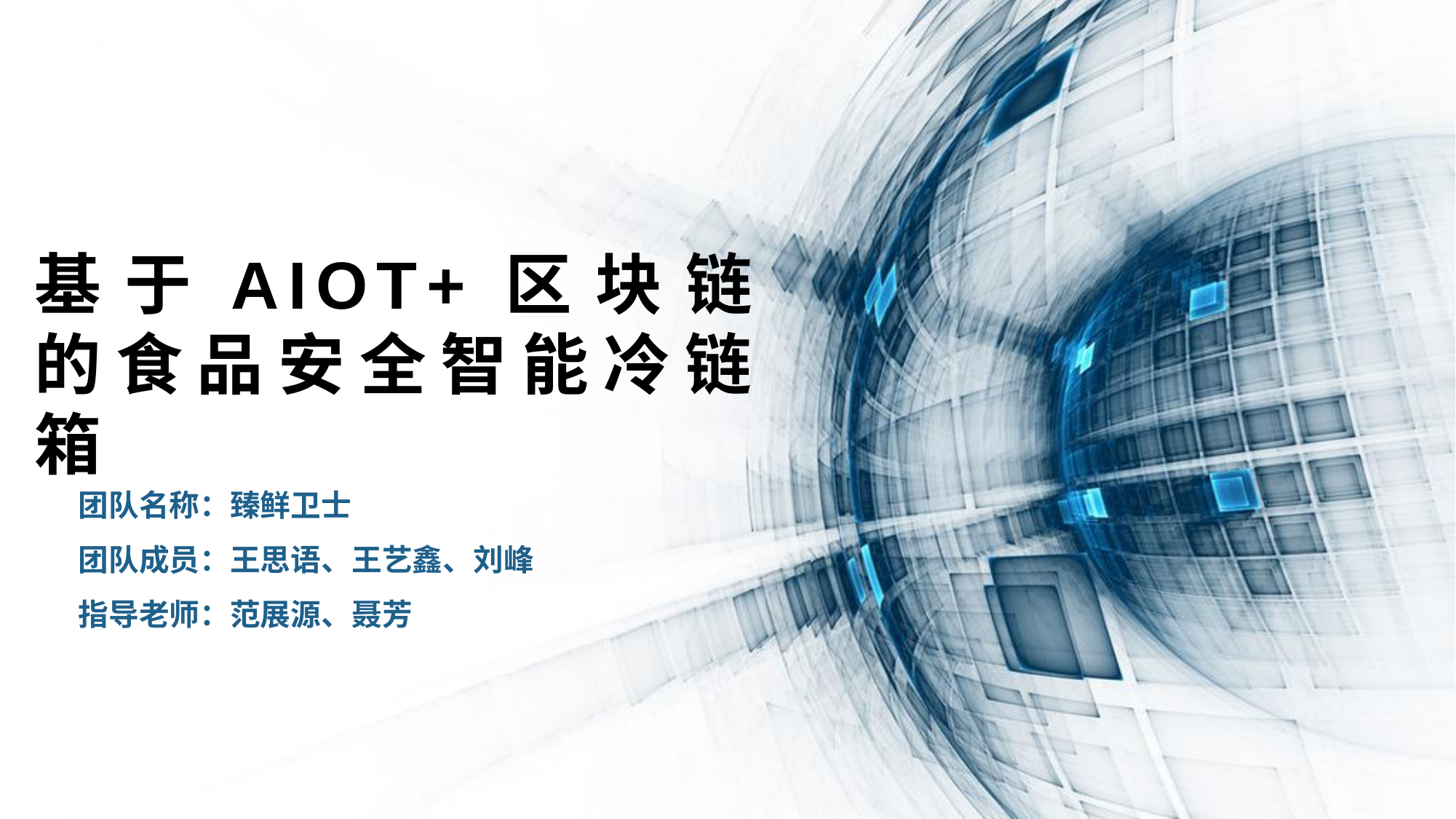

基于AIOT+区块链的食品安全智能冷链箱
团队名称：臻鲜卫士
团队成员：王思语、王艺鑫、刘峰
指导老师：范展源、聂芳